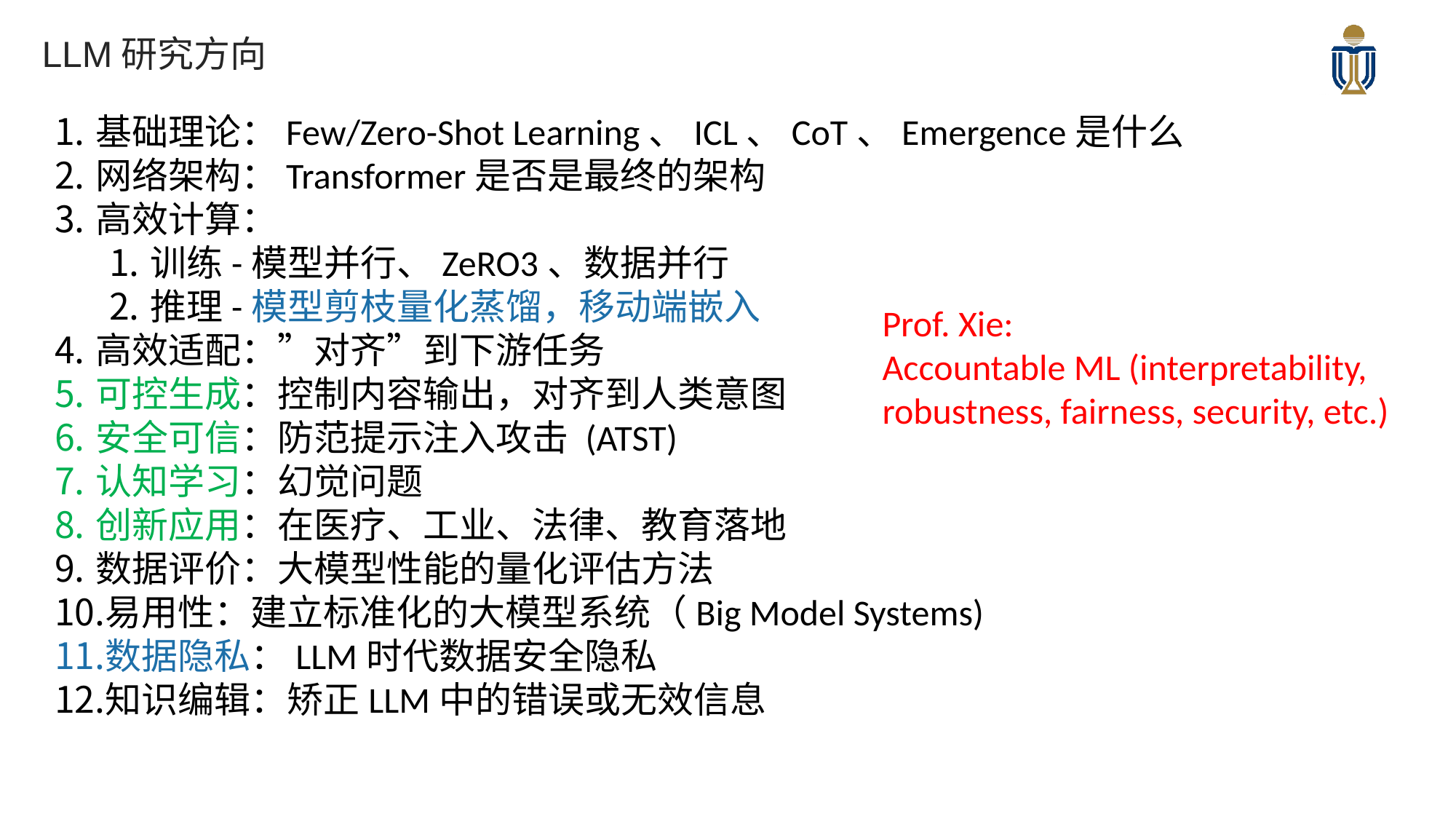

# LLM研究方向
基础理论：Few/Zero-Shot Learning、ICL、CoT、Emergence是什么
网络架构：Transformer是否是最终的架构
高效计算：
训练-模型并行、ZeRO3、数据并行
推理-模型剪枝量化蒸馏，移动端嵌入
高效适配：”对齐”到下游任务
可控生成：控制内容输出，对齐到人类意图
安全可信：防范提示注入攻击 (ATST)
认知学习：幻觉问题
创新应用：在医疗、工业、法律、教育落地
数据评价：大模型性能的量化评估方法
易用性：建立标准化的大模型系统（Big Model Systems)
数据隐私：LLM时代数据安全隐私
知识编辑：矫正LLM中的错误或无效信息
Prof. Xie:
Accountable ML (interpretability, robustness, fairness, security, etc.)